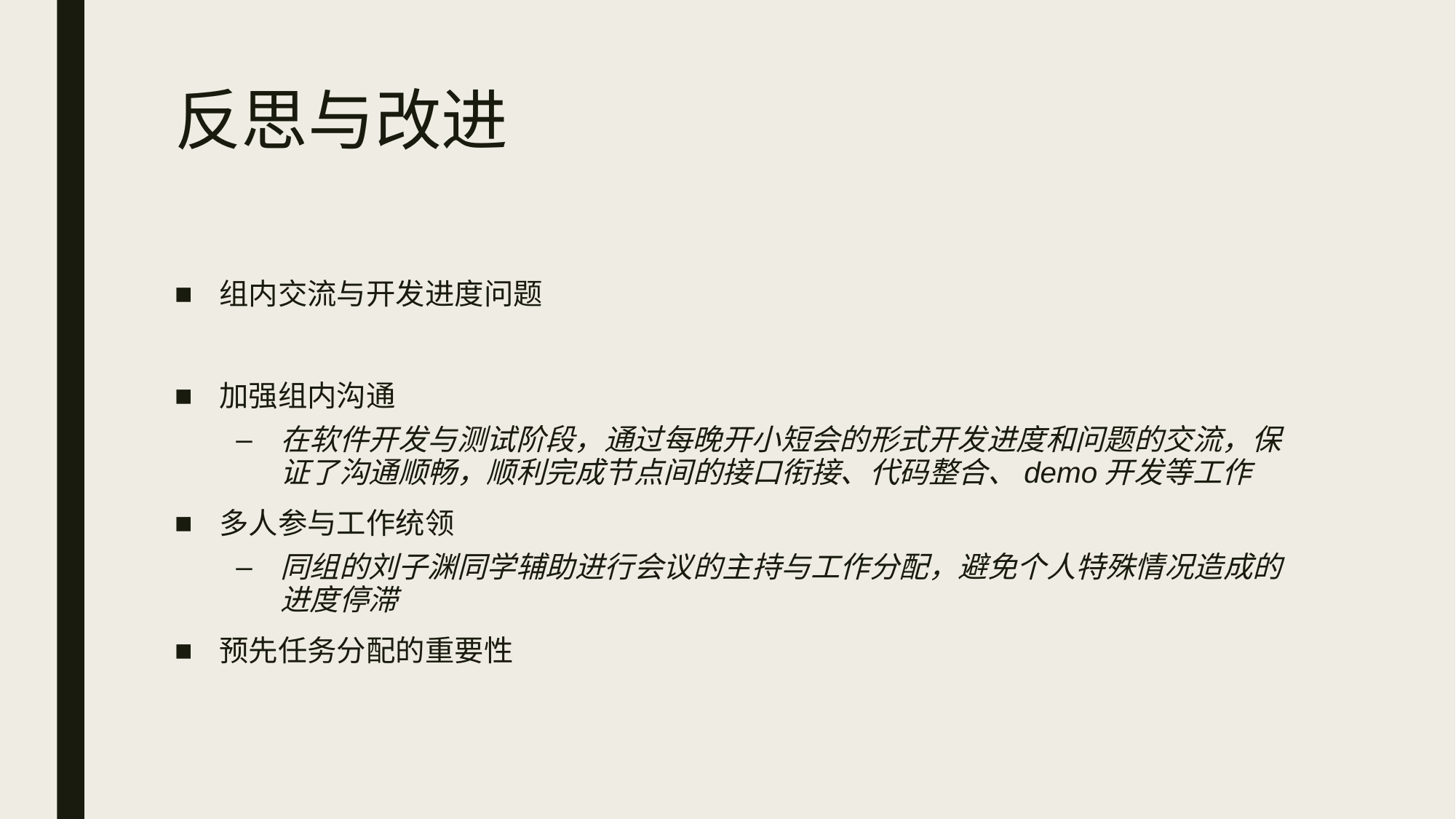

# 反思与改进
组内交流与开发进度问题

加强组内沟通
在软件开发与测试阶段，通过每晚开小短会的形式开发进度和问题的交流，保证了沟通顺畅，顺利完成节点间的接口衔接、代码整合、demo开发等工作
多人参与工作统领
同组的刘子渊同学辅助进行会议的主持与工作分配，避免个人特殊情况造成的进度停滞
预先任务分配的重要性